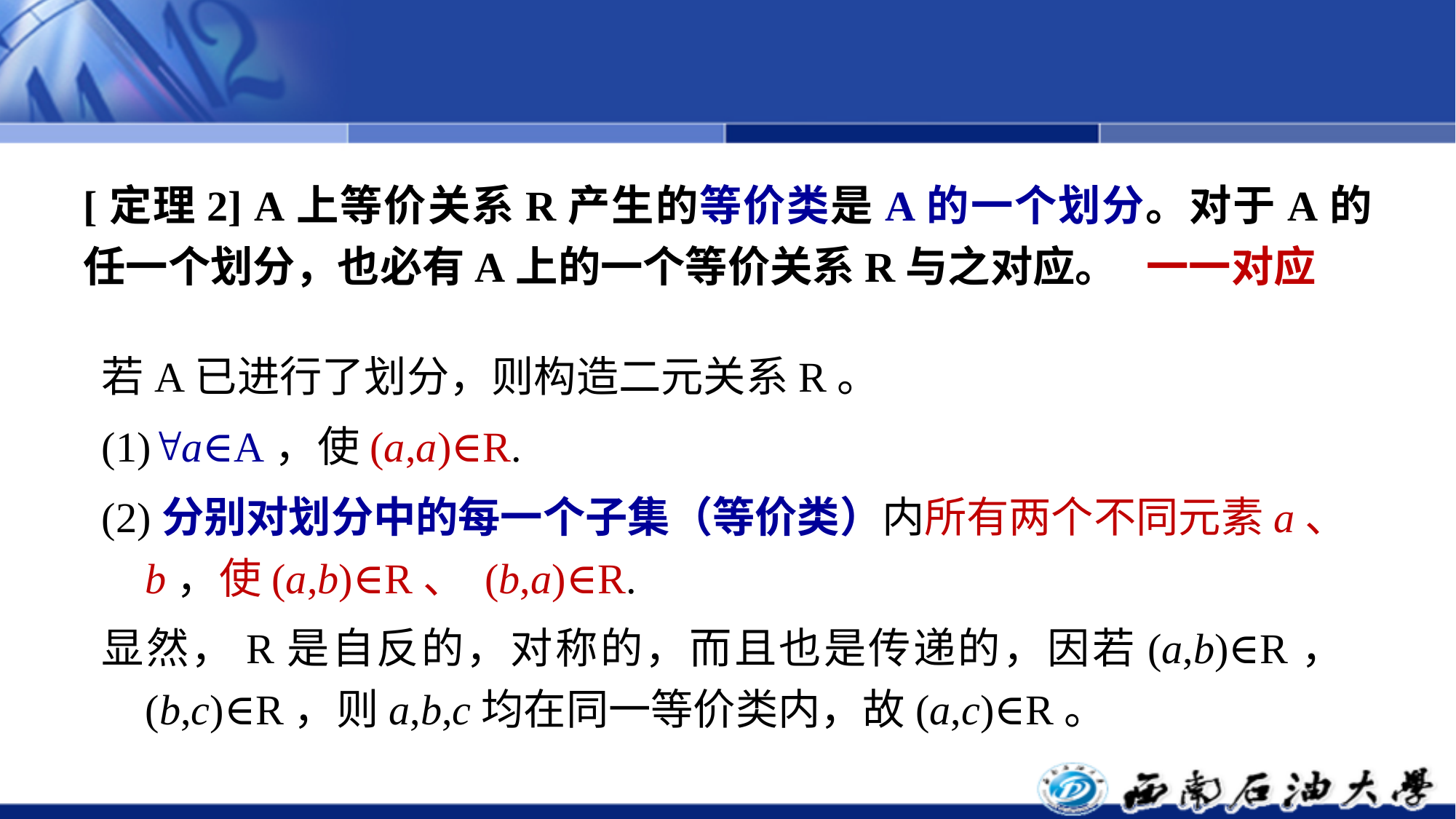

[定理2] A上等价关系R产生的等价类是A的一个划分。对于A的任一个划分，也必有A上的一个等价关系R与之对应。   一一对应
若A已进行了划分，则构造二元关系R。
(1)∀a∈A，使(a,a)∈R.
(2)分别对划分中的每一个子集（等价类）内所有两个不同元素a、b，使(a,b)∈R、 (b,a)∈R.
显然，R是自反的，对称的，而且也是传递的，因若(a,b)∈R，(b,c)∈R，则a,b,c均在同一等价类内，故(a,c)∈R。